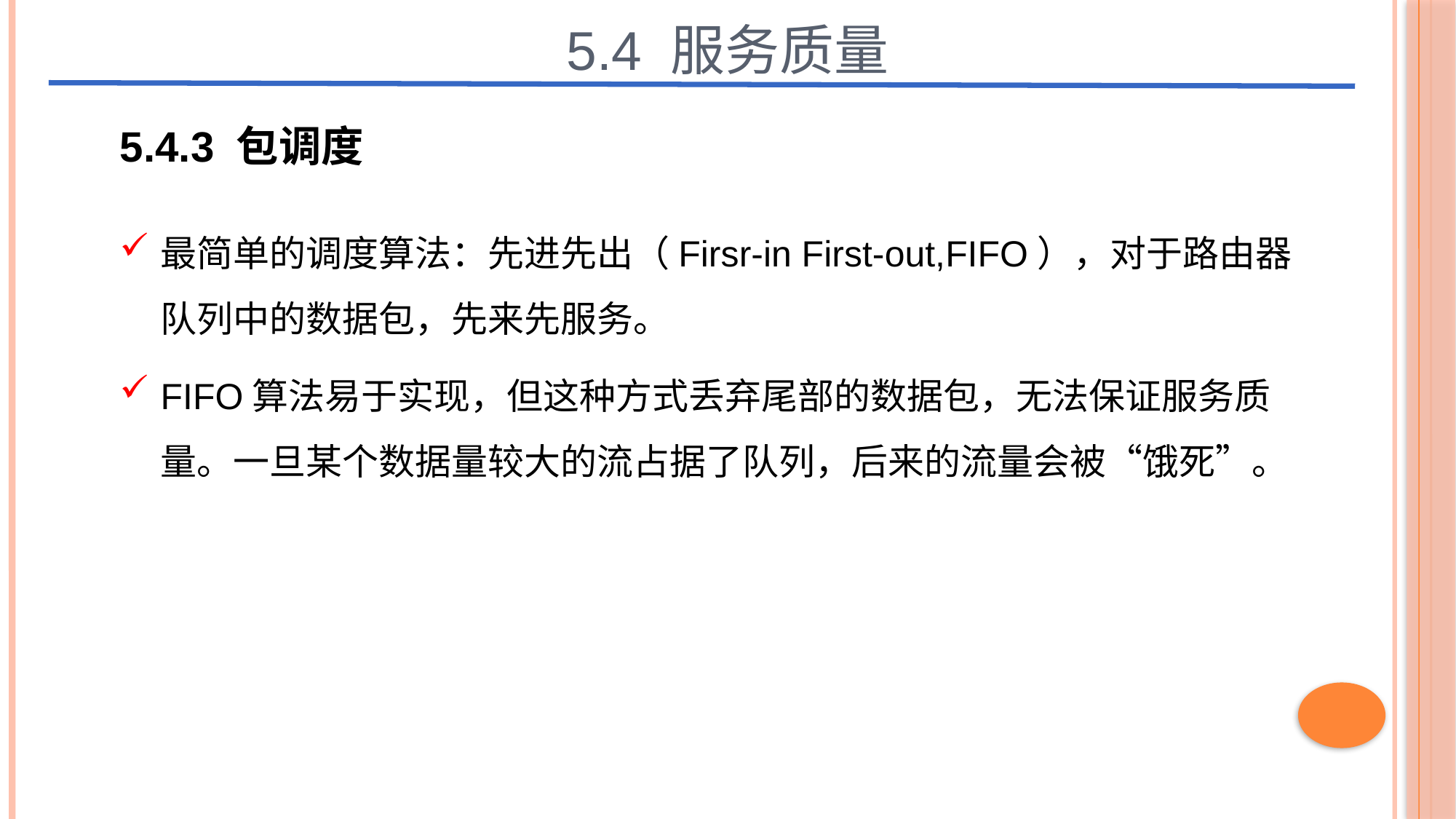

5.4 服务质量
5.4.3 包调度
最简单的调度算法：先进先出（Firsr-in First-out,FIFO），对于路由器队列中的数据包，先来先服务。
FIFO算法易于实现，但这种方式丢弃尾部的数据包，无法保证服务质量。一旦某个数据量较大的流占据了队列，后来的流量会被“饿死”。